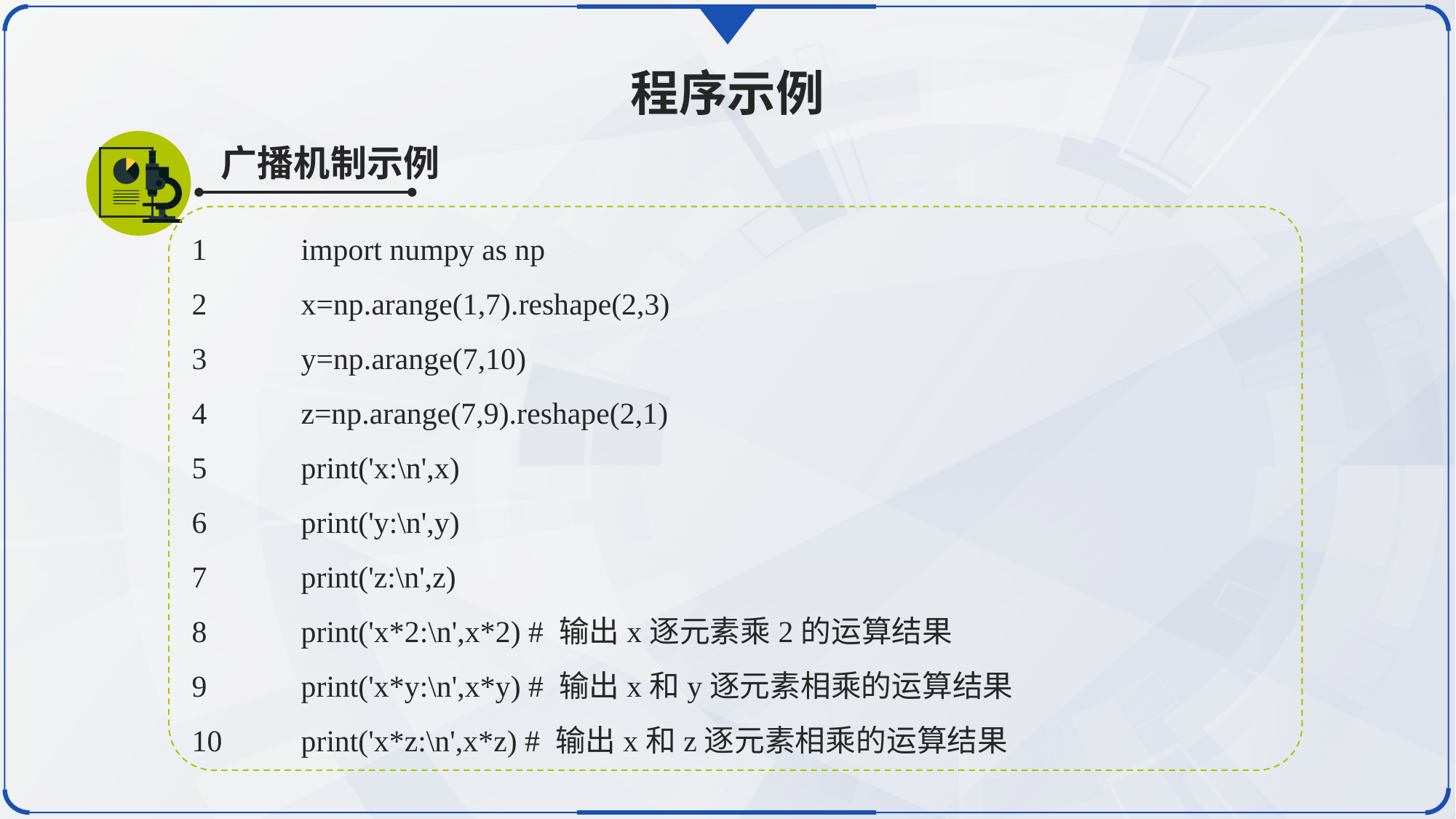

程序示例

广播机制示例

1	import numpy as np
2	x=np.arange(1,7).reshape(2,3)
3	y=np.arange(7,10)
4	z=np.arange(7,9).reshape(2,1)
5	print('x:\n',x)
6	print('y:\n',y)
7	print('z:\n',z)
8	print('x*2:\n',x*2) # 输出x逐元素乘2的运算结果
9	print('x*y:\n',x*y) # 输出x和y逐元素相乘的运算结果
10	print('x*z:\n',x*z) # 输出x和z逐元素相乘的运算结果